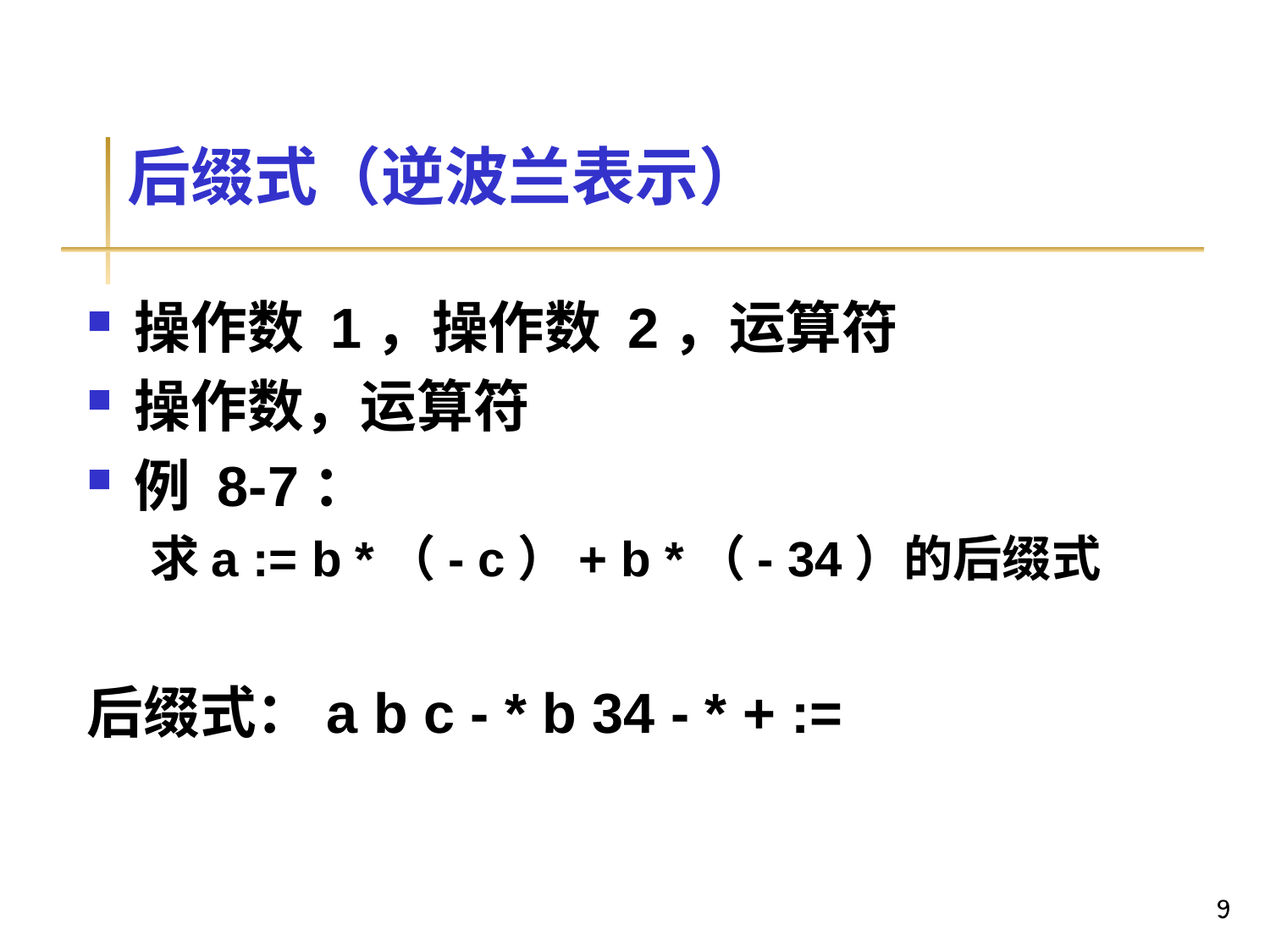

# 后缀式（逆波兰表示）
操作数 1，操作数 2，运算符
操作数，运算符
例 8-7：
求a := b *（- c）+ b *（- 34）的后缀式

后缀式：a b c - * b 34 - * + :=
9